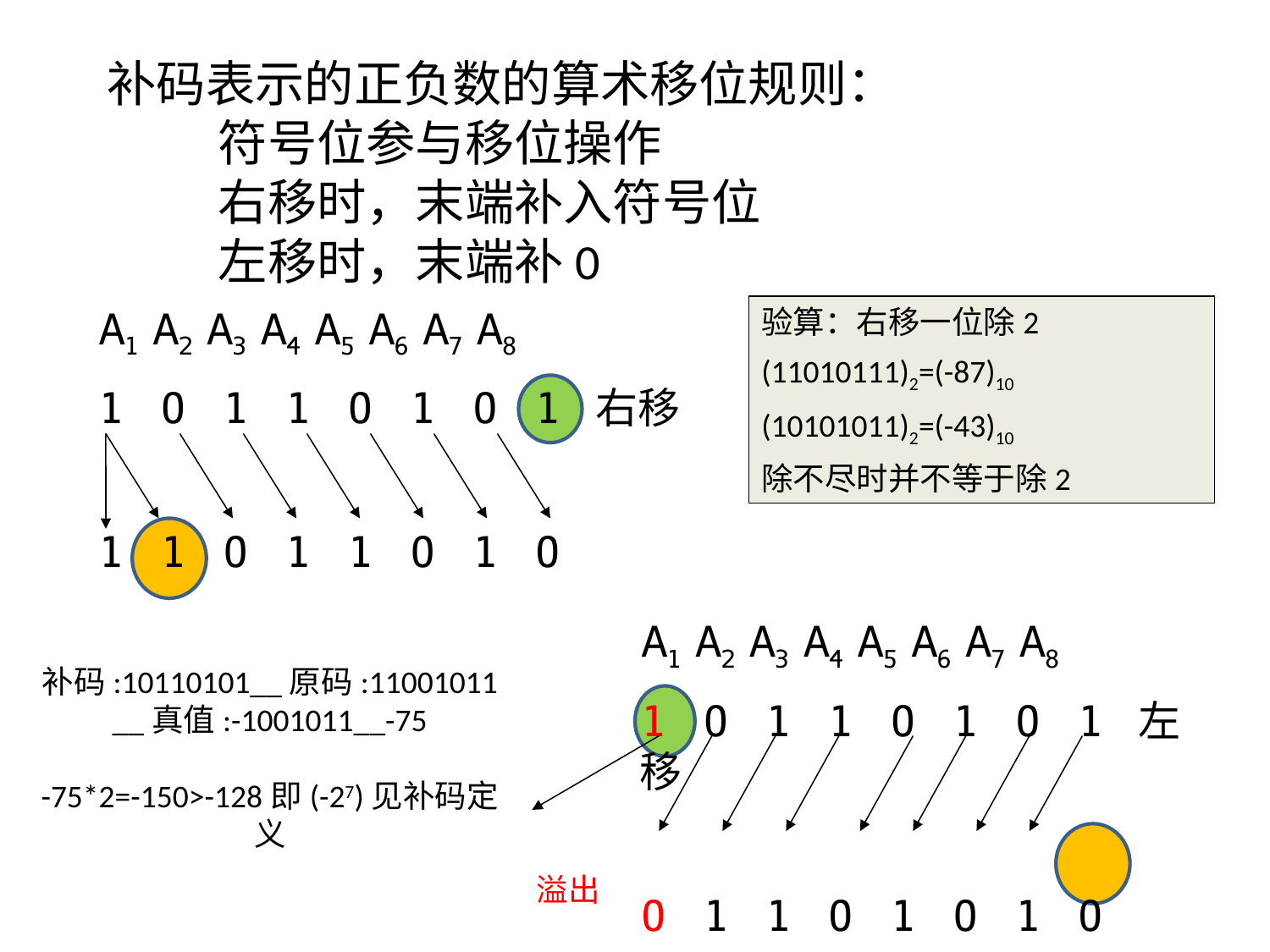

补码表示的正负数的算术移位规则：
         符号位参与移位操作
         右移时，末端补入符号位
         左移时，末端补0
     A1  A2  A3  A4  A5  A6  A7  A8
     1   0   1   1   0   1   0   1  右移

     1   1   0   1   1   0   1   0
验算：右移一位除2
(11010111)2=(-87)10
(10101011)2=(-43)10
除不尽时并不等于除2

     A1  A2  A3  A4  A5  A6  A7  A8
     1   0   1   1   0   1   0   1  左移

     0   1   1   0   1   0   1   0
补码:10110101__原码:11001011
__真值:-1001011__-75

-75*2=-150>-128即(-27)见补码定义

溢出